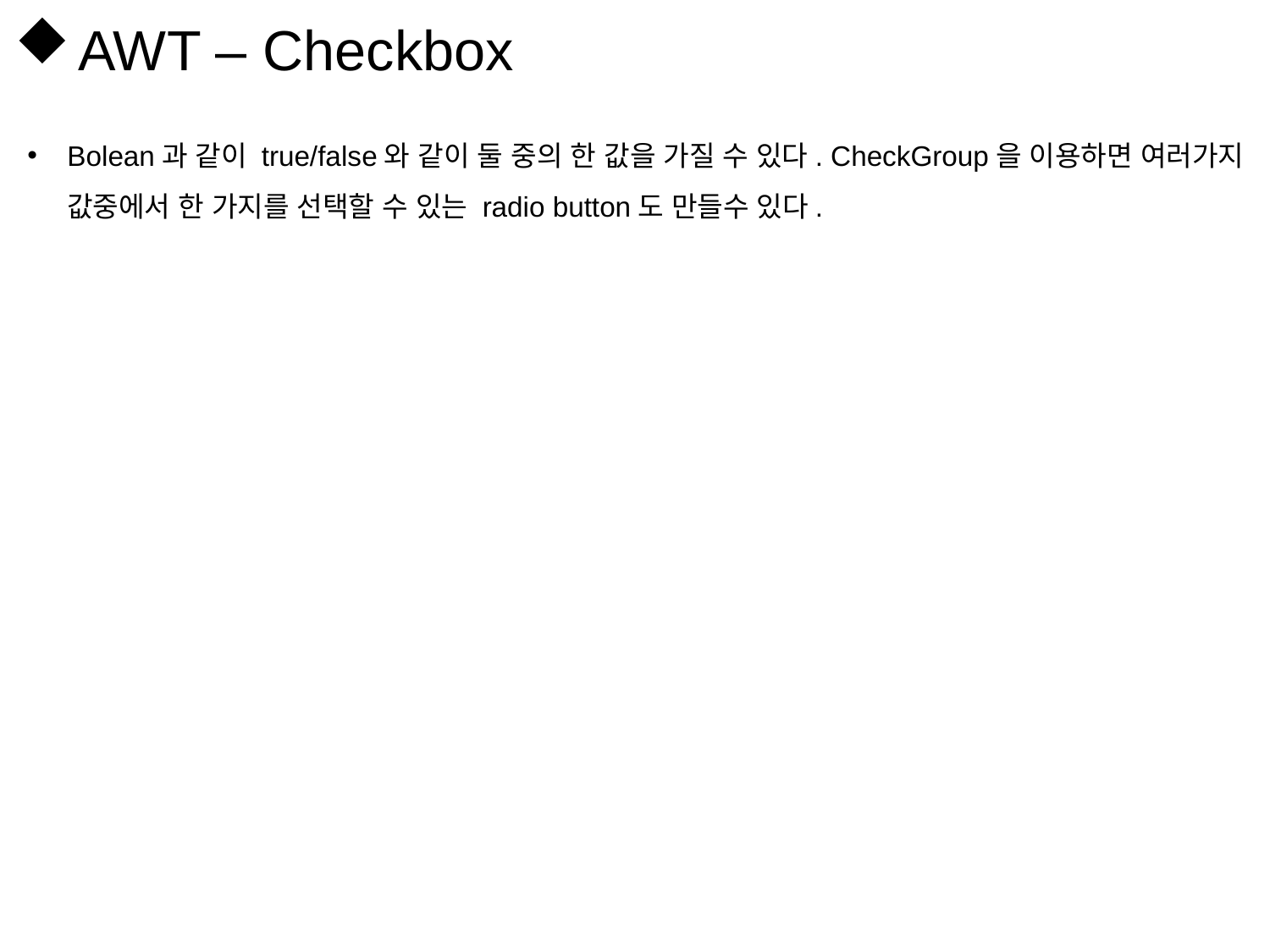

# AWT – Checkbox
Bolean과 같이 true/false와 같이 둘 중의 한 값을 가질 수 있다. CheckGroup을 이용하면 여러가지 값중에서 한 가지를 선택할 수 있는 radio button도 만들수 있다.